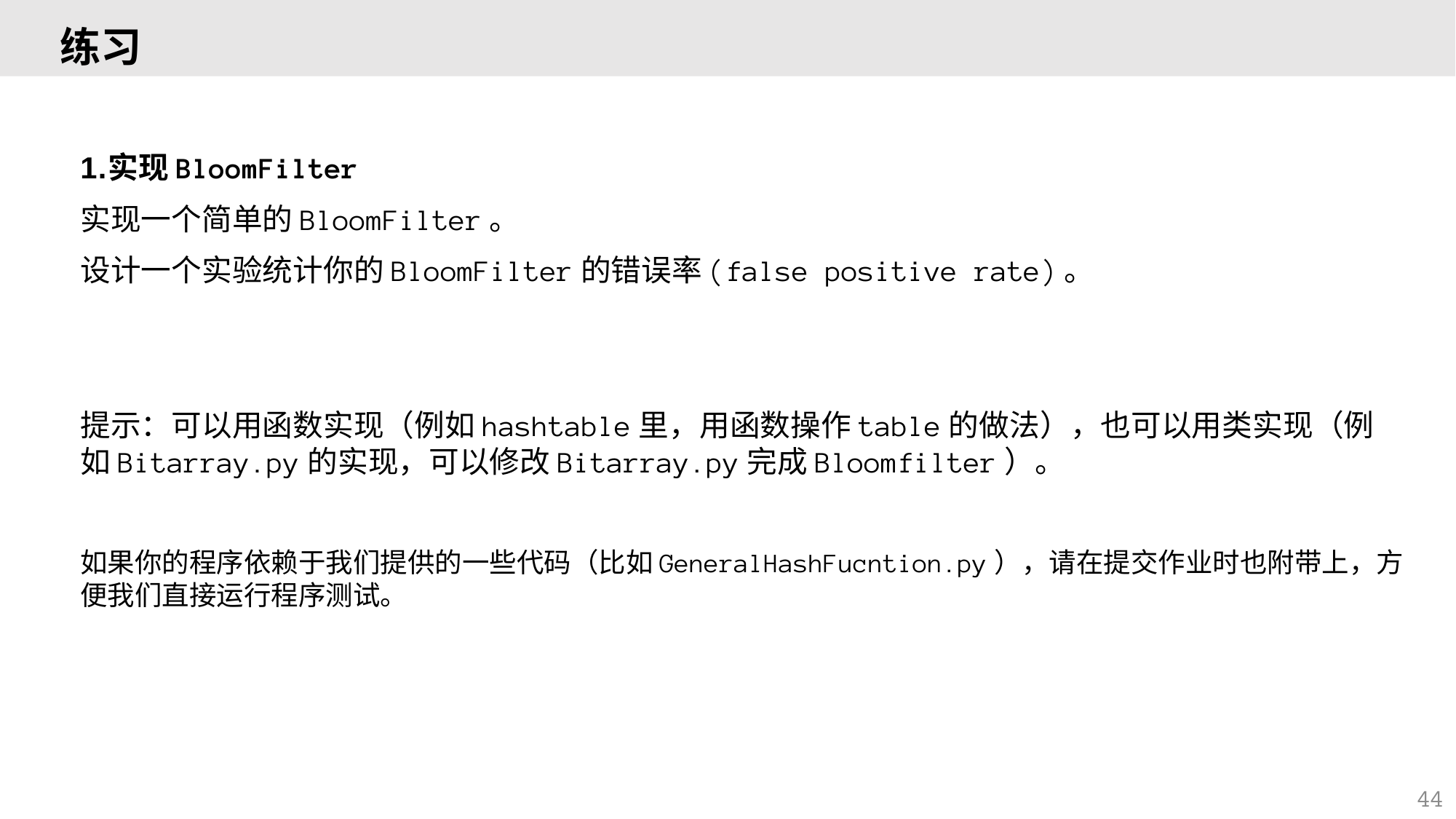

# 练习

实现BloomFilter
实现一个简单的BloomFilter。
设计一个实验统计你的BloomFilter的错误率(false positive rate)。

提示：可以用函数实现（例如hashtable里，用函数操作table的做法），也可以用类实现（例如Bitarray.py的实现，可以修改Bitarray.py完成Bloomfilter）。

如果你的程序依赖于我们提供的一些代码（比如GeneralHashFucntion.py），请在提交作业时也附带上，方便我们直接运行程序测试。

44